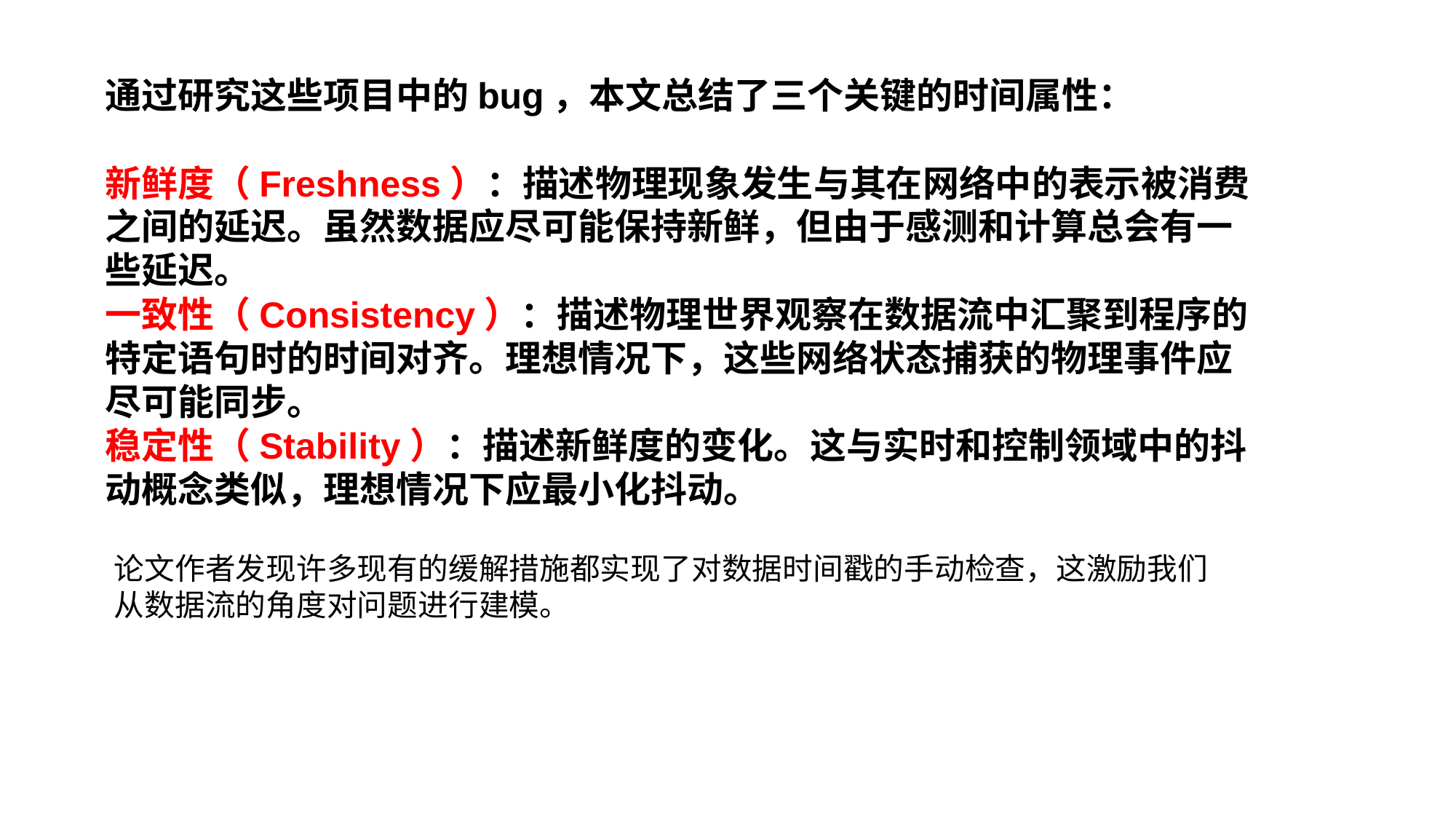

通过研究这些项目中的bug，本文总结了三个关键的时间属性：

新鲜度（Freshness）：描述物理现象发生与其在网络中的表示被消费之间的延迟。虽然数据应尽可能保持新鲜，但由于感测和计算总会有一些延迟。
一致性（Consistency）：描述物理世界观察在数据流中汇聚到程序的特定语句时的时间对齐。理想情况下，这些网络状态捕获的物理事件应尽可能同步。
稳定性（Stability）：描述新鲜度的变化。这与实时和控制领域中的抖动概念类似，理想情况下应最小化抖动。
论文作者发现许多现有的缓解措施都实现了对数据时间戳的手动检查，这激励我们从数据流的角度对问题进行建模。